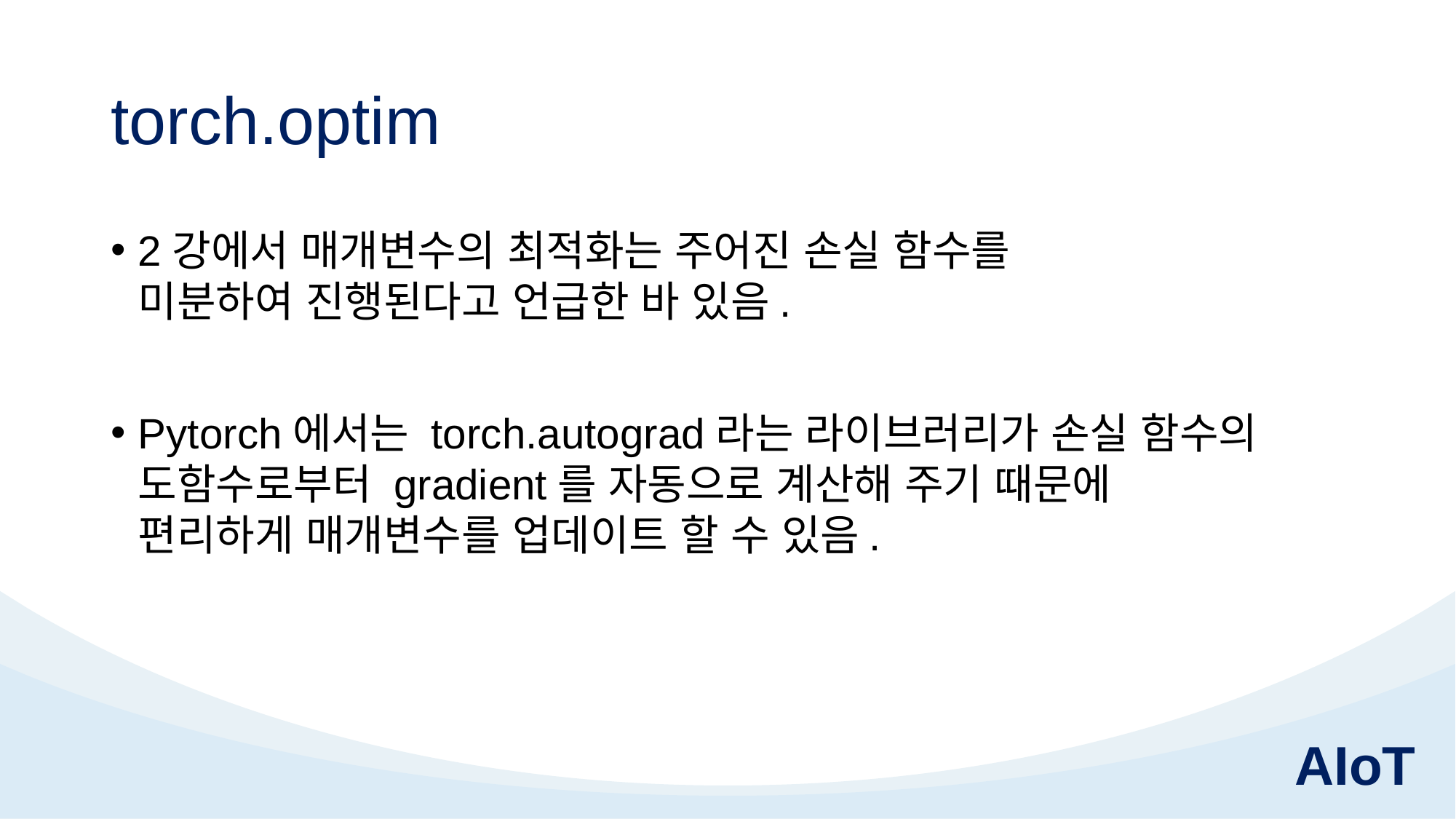

# torch.optim
2강에서 매개변수의 최적화는 주어진 손실 함수를
미분하여 진행된다고 언급한 바 있음.

Pytorch에서는 torch.autograd라는 라이브러리가 손실 함수의 도함수로부터 gradient를 자동으로 계산해 주기 때문에
편리하게 매개변수를 업데이트 할 수 있음.